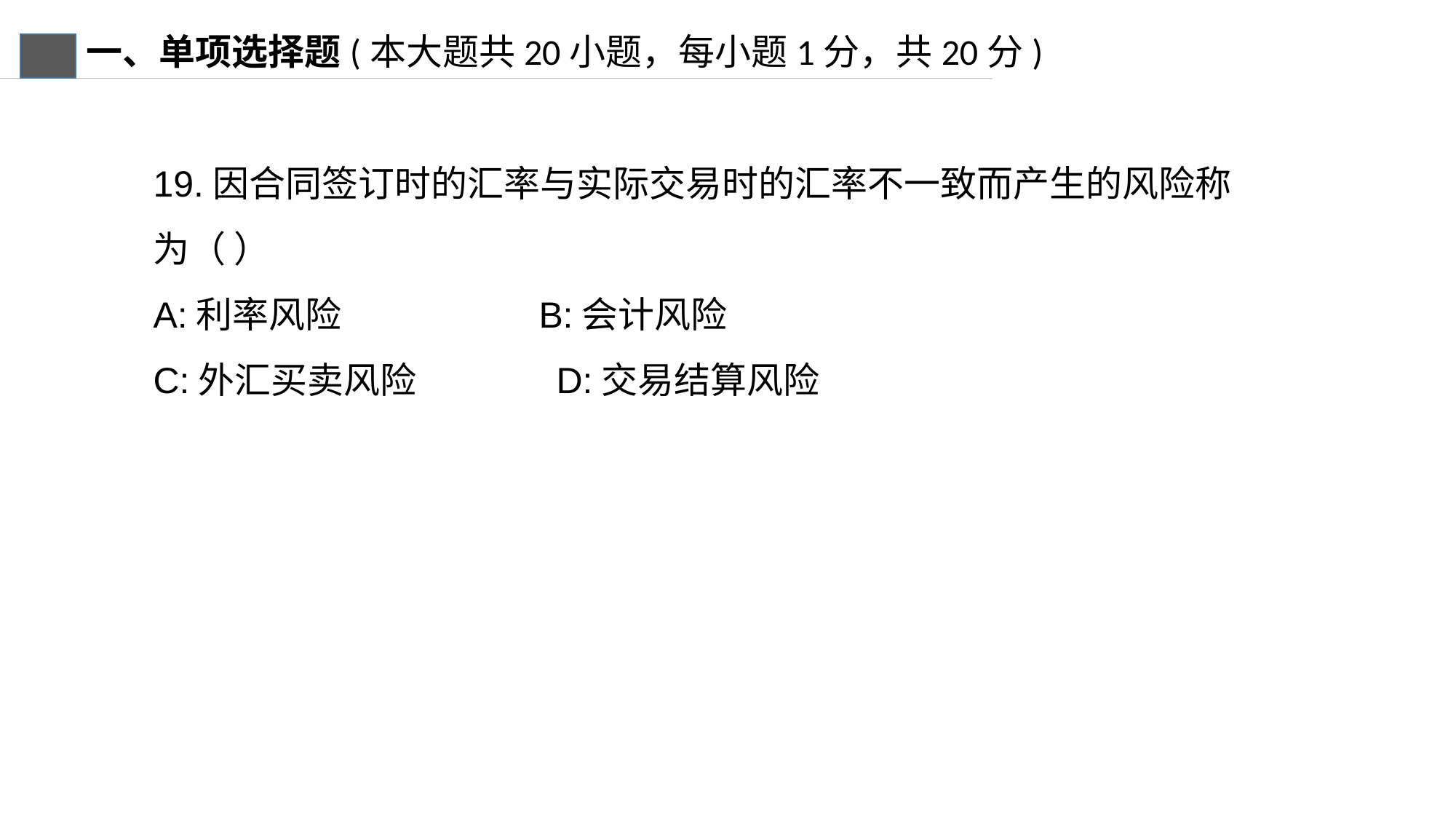

一、单项选择题(本大题共20小题，每小题1分，共20分)

19.因合同签订时的汇率与实际交易时的汇率不一致而产生的风险称为（ ）
A:利率风险                       B:会计风险
C:外汇买卖风险                D:交易结算风险